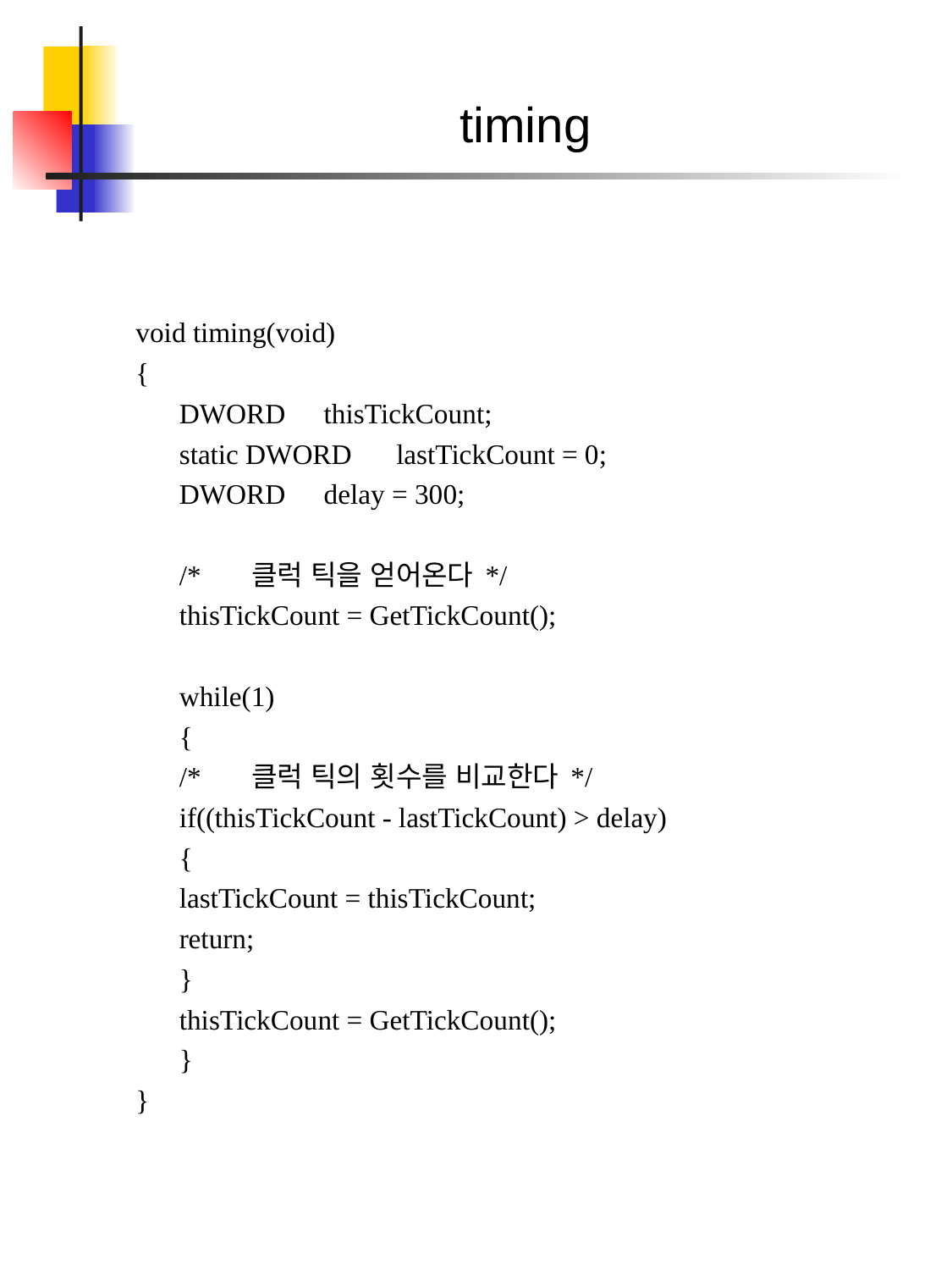

# timing
void timing(void)
{
	DWORD		thisTickCount;
	static DWORD		lastTickCount = 0;
	DWORD		delay = 300;

	/*		클럭 틱을 얻어온다 */
	thisTickCount = GetTickCount();

	while(1)
	{
		/*	클럭 틱의 횟수를 비교한다 */
		if((thisTickCount - lastTickCount) > delay)
		{
			lastTickCount = thisTickCount;
			return;
		}
		thisTickCount = GetTickCount();
	}
}